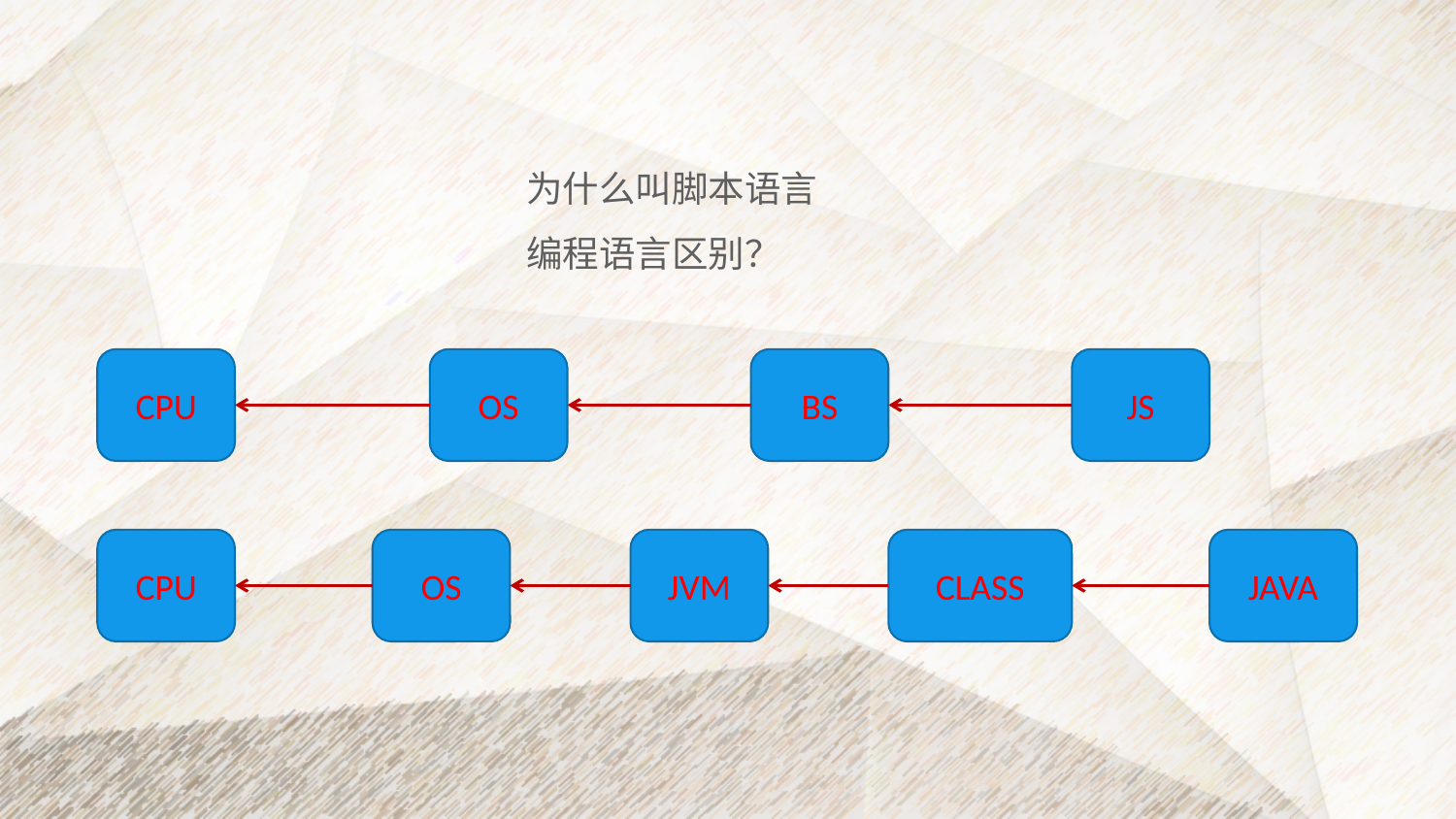

为什么叫脚本语言
编程语言区别？
CPU
OS
BS
JS
CPU
OS
JVM
CLASS
JAVA